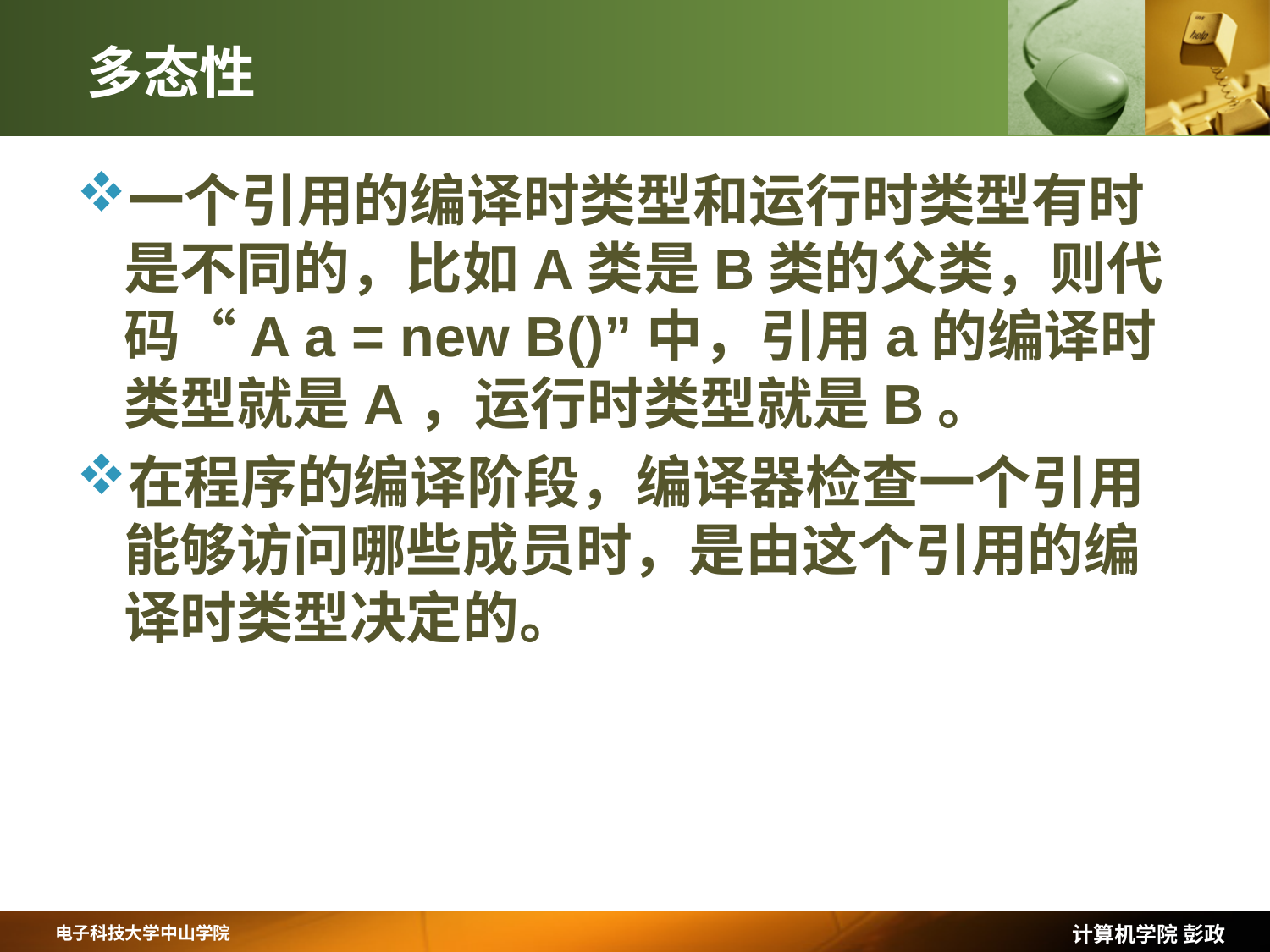

# 多态性
一个引用的编译时类型和运行时类型有时是不同的，比如A类是B类的父类，则代码“A a = new B()”中，引用a的编译时类型就是A，运行时类型就是B。
在程序的编译阶段，编译器检查一个引用能够访问哪些成员时，是由这个引用的编译时类型决定的。
计算机学院 彭政
电子科技大学中山学院